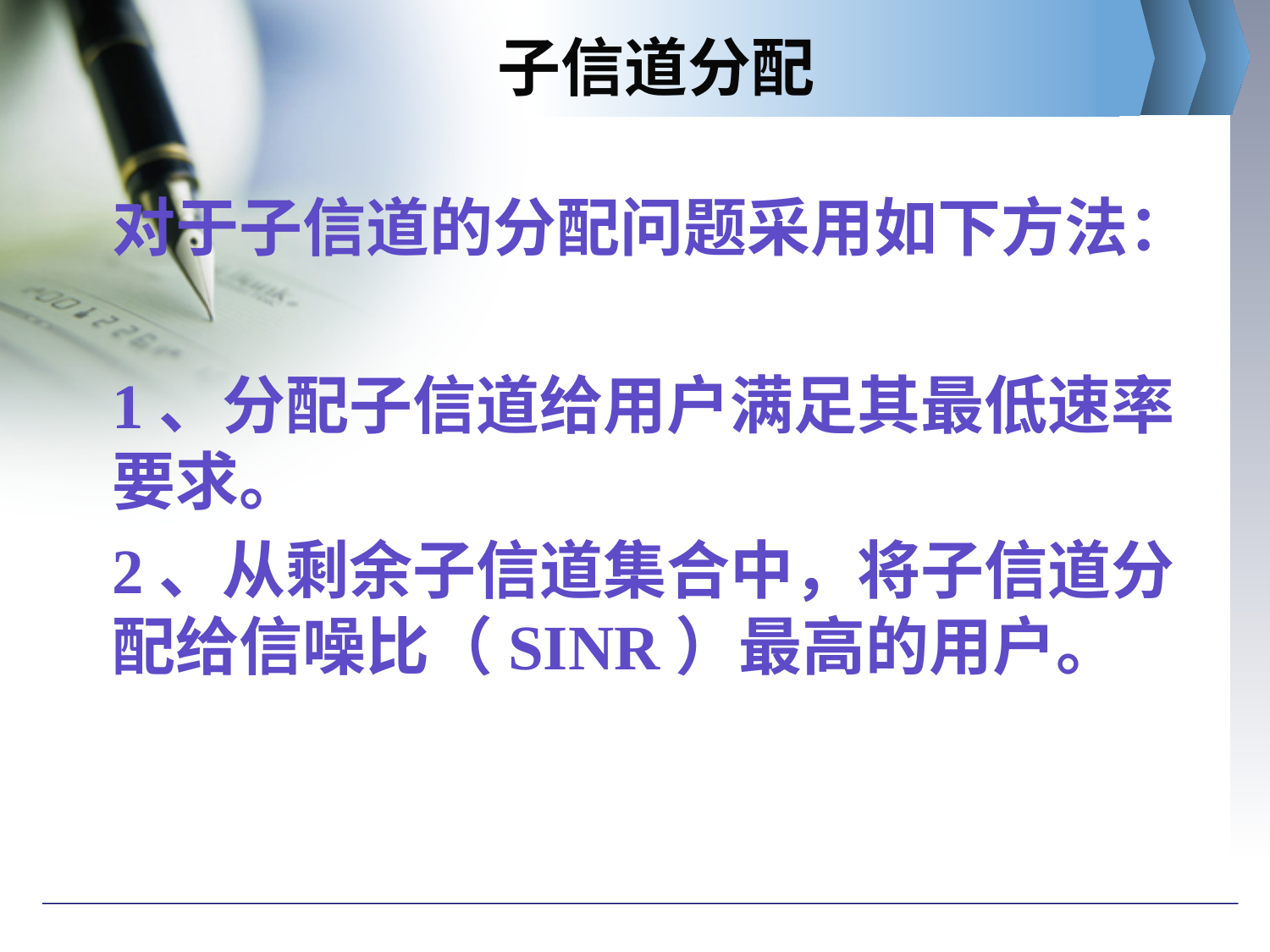

# 子信道分配
对于子信道的分配问题采用如下方法：

1、分配子信道给用户满足其最低速率要求。
2、从剩余子信道集合中，将子信道分配给信噪比（SINR）最高的用户。